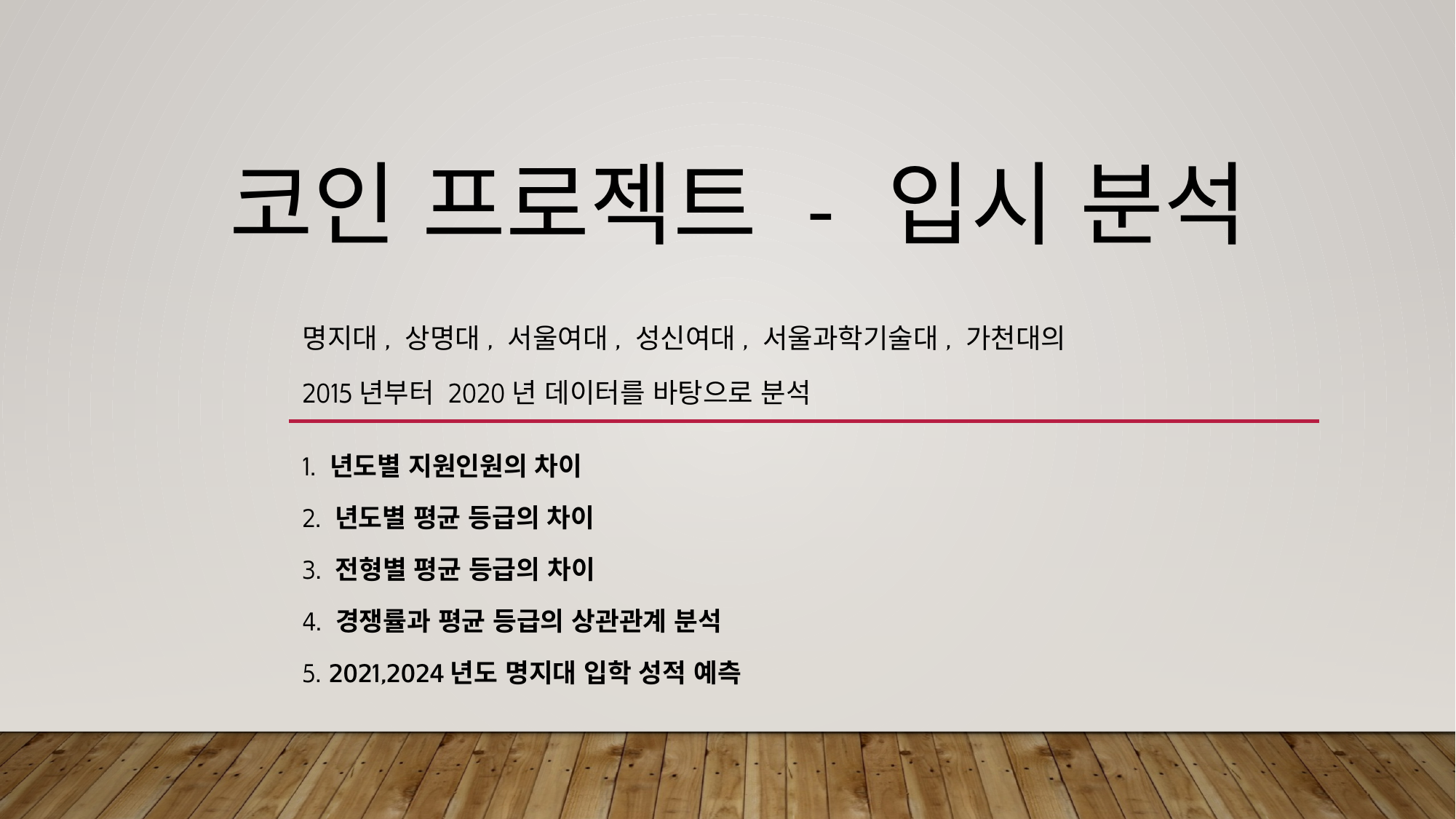

# 코인 프로젝트 - 입시 분석
명지대, 상명대, 서울여대, 성신여대, 서울과학기술대, 가천대의
2015년부터 2020년 데이터를 바탕으로 분석
1. 년도별 지원인원의 차이
2. 년도별 평균 등급의 차이
3. 전형별 평균 등급의 차이
4. 경쟁률과 평균 등급의 상관관계 분석
5. 2021,2024년도 명지대 입학 성적 예측